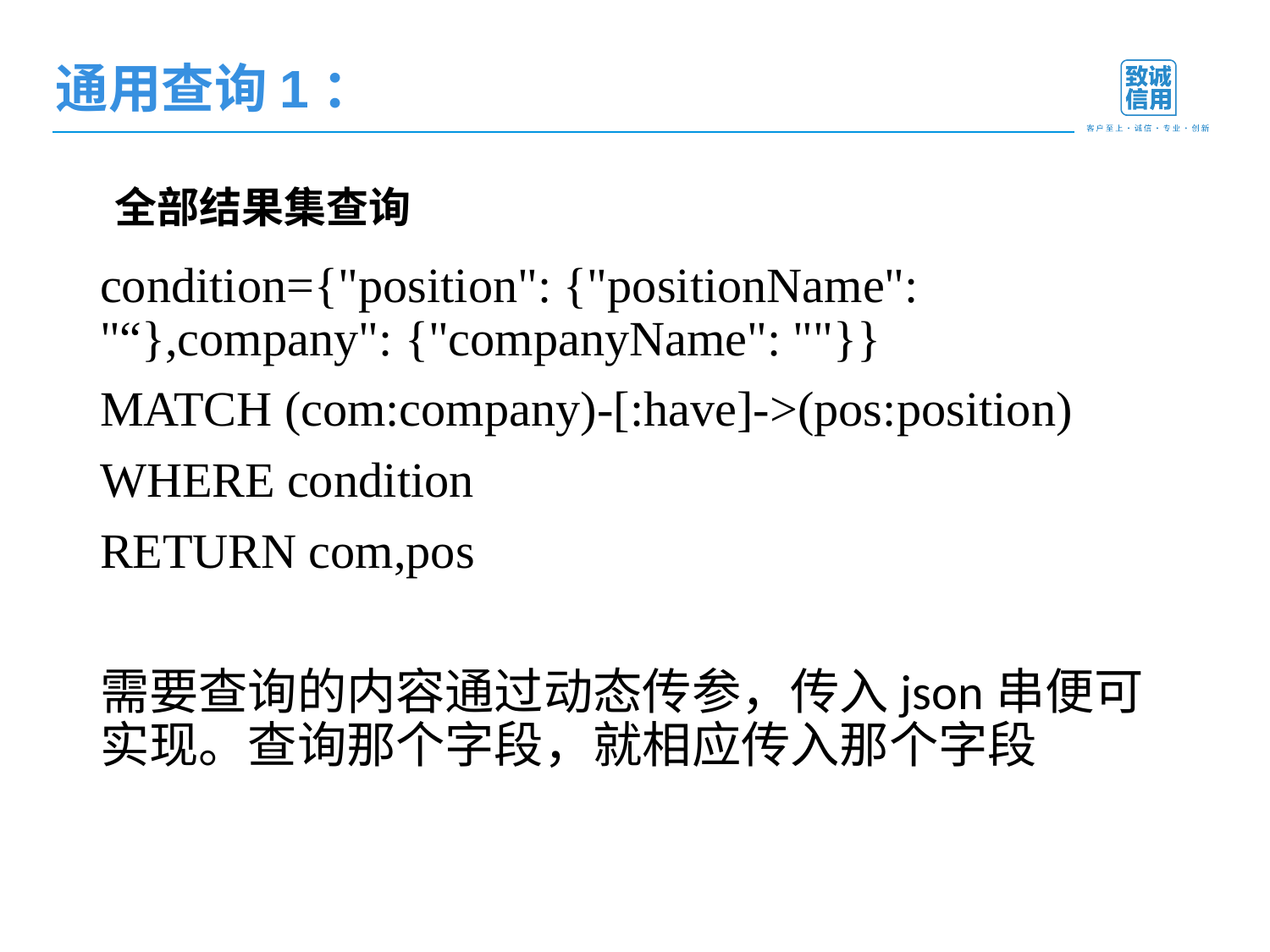

# 通用查询1：
全部结果集查询
condition={"position": {"positionName": "“},company": {"companyName": ""}}
MATCH (com:company)-[:have]->(pos:position)
WHERE condition
RETURN com,pos

需要查询的内容通过动态传参，传入json串便可实现。查询那个字段，就相应传入那个字段